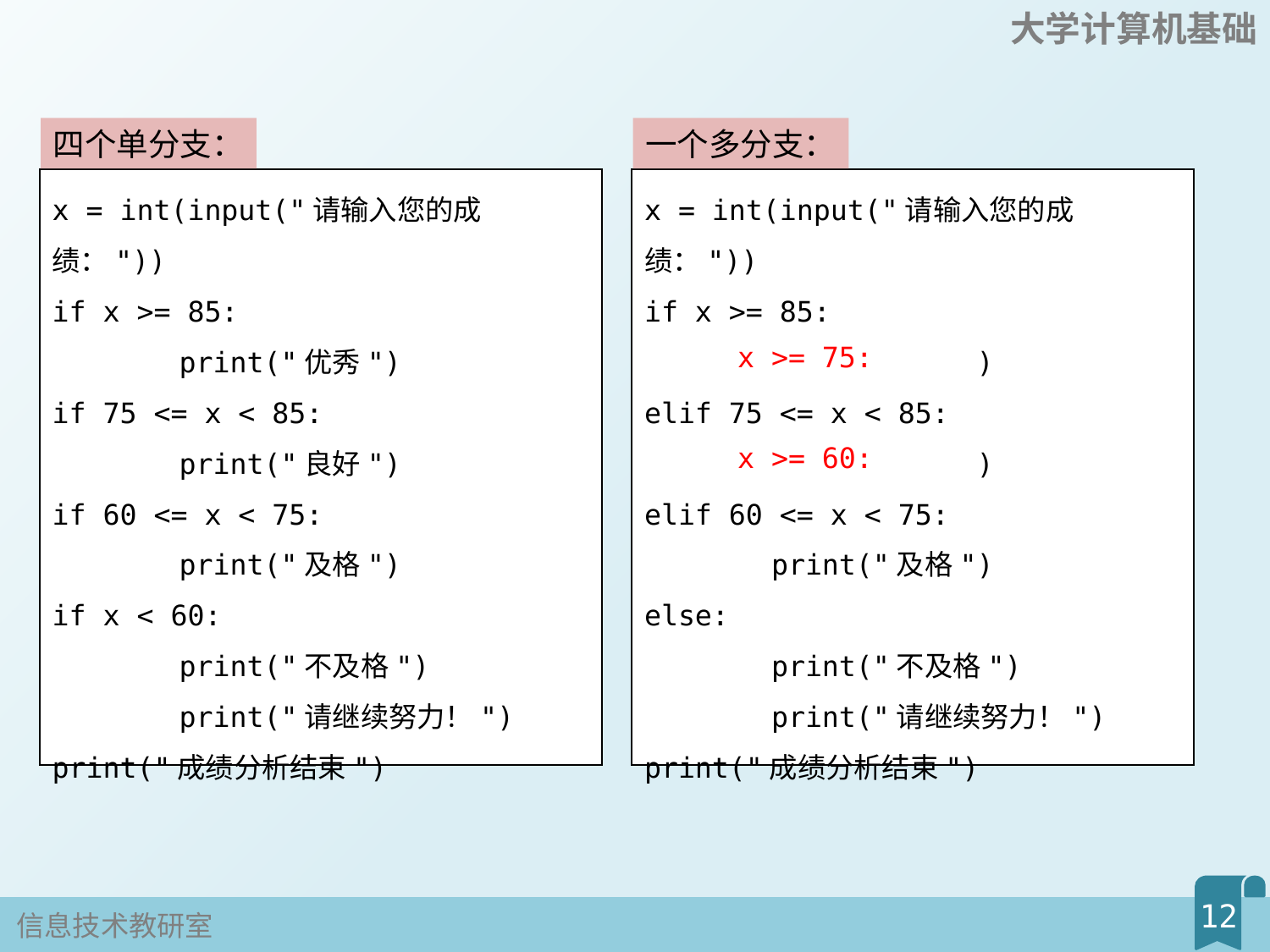

四个单分支：
一个多分支：
x = int(input("请输入您的成绩："))
if x >= 85:
	print("优秀")
if 75 <= x < 85:
	print("良好")
if 60 <= x < 75:
	print("及格")
if x < 60:
	print("不及格")
	print("请继续努力！")
print("成绩分析结束")
x = int(input("请输入您的成绩："))
if x >= 85:
	print("优秀")
elif 75 <= x < 85:
	print("良好")
elif 60 <= x < 75:
	print("及格")
else:
	print("不及格")
	print("请继续努力！")
print("成绩分析结束")
x >= 75:
x >= 60:
12